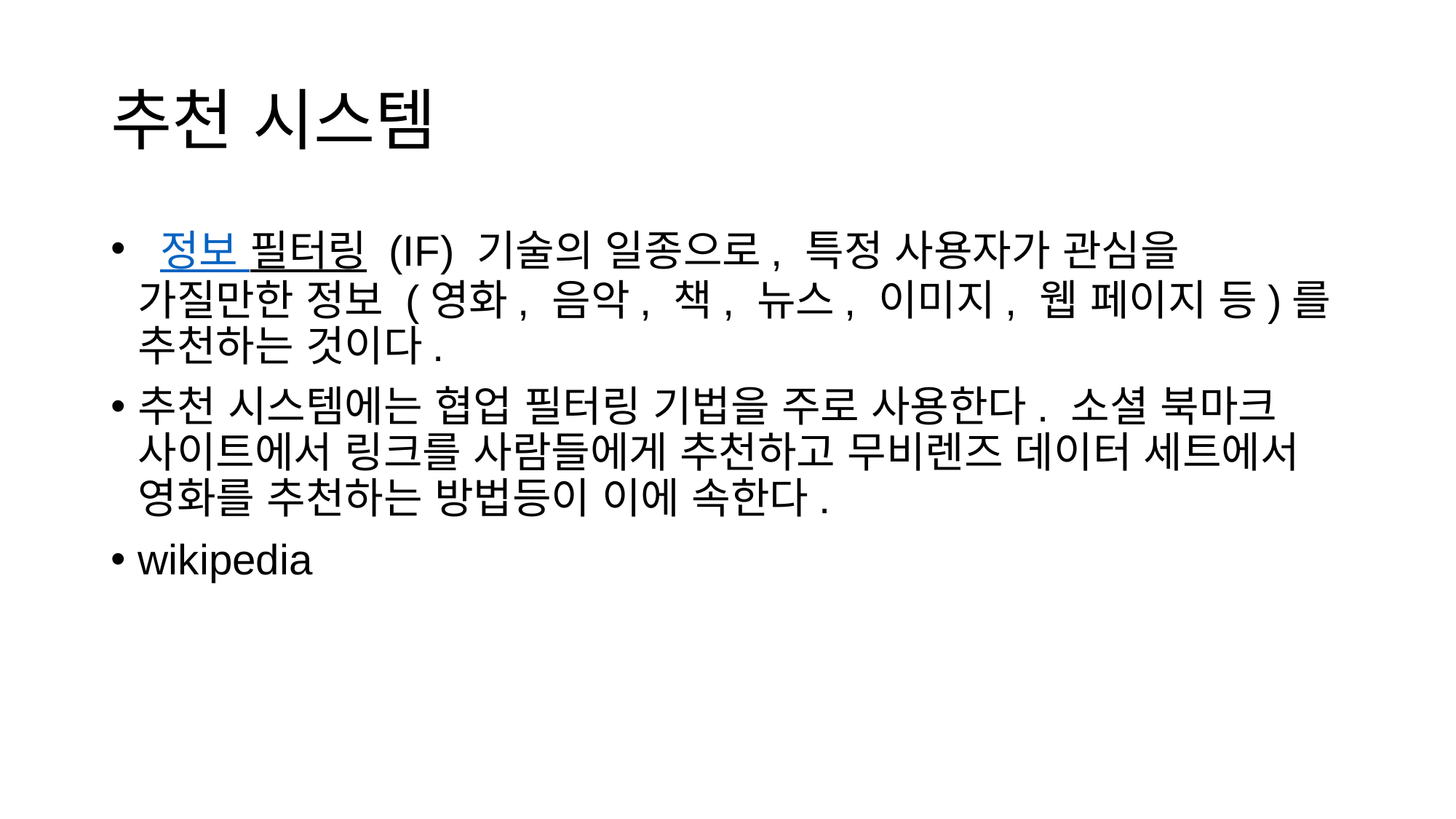

# 추천 시스템
 정보 필터링 (IF) 기술의 일종으로, 특정 사용자가 관심을 가질만한 정보 (영화, 음악, 책, 뉴스, 이미지, 웹 페이지 등)를 추천하는 것이다.
추천 시스템에는 협업 필터링 기법을 주로 사용한다. 소셜 북마크 사이트에서 링크를 사람들에게 추천하고 무비렌즈 데이터 세트에서 영화를 추천하는 방법등이 이에 속한다.
wikipedia